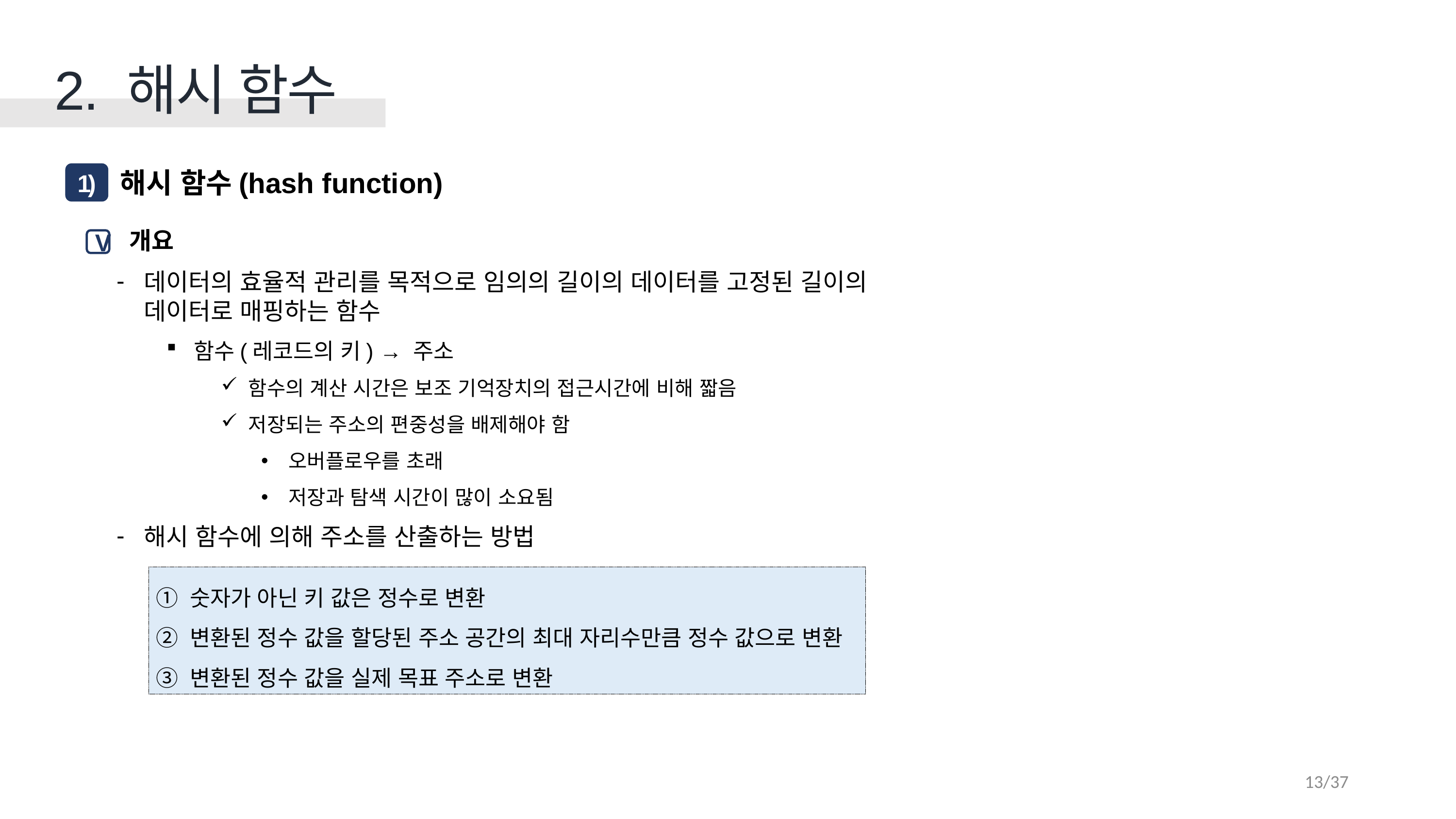

2. 해시 함수

 해시 함수(hash function)
1)
 개요

데이터의 효율적 관리를 목적으로 임의의 길이의 데이터를 고정된 길이의
데이터로 매핑하는 함수

함수(레코드의 키) → 주소

함수의 계산 시간은 보조 기억장치의 접근시간에 비해 짧음

저장되는 주소의 편중성을 배제해야 함

오버플로우를 초래

저장과 탐색 시간이 많이 소요됨

해시 함수에 의해 주소를 산출하는 방법

V
① 숫자가 아닌 키 값은 정수로 변환
② 변환된 정수 값을 할당된 주소 공간의 최대 자리수만큼 정수 값으로 변환
③ 변환된 정수 값을 실제 목표 주소로 변환
13/37